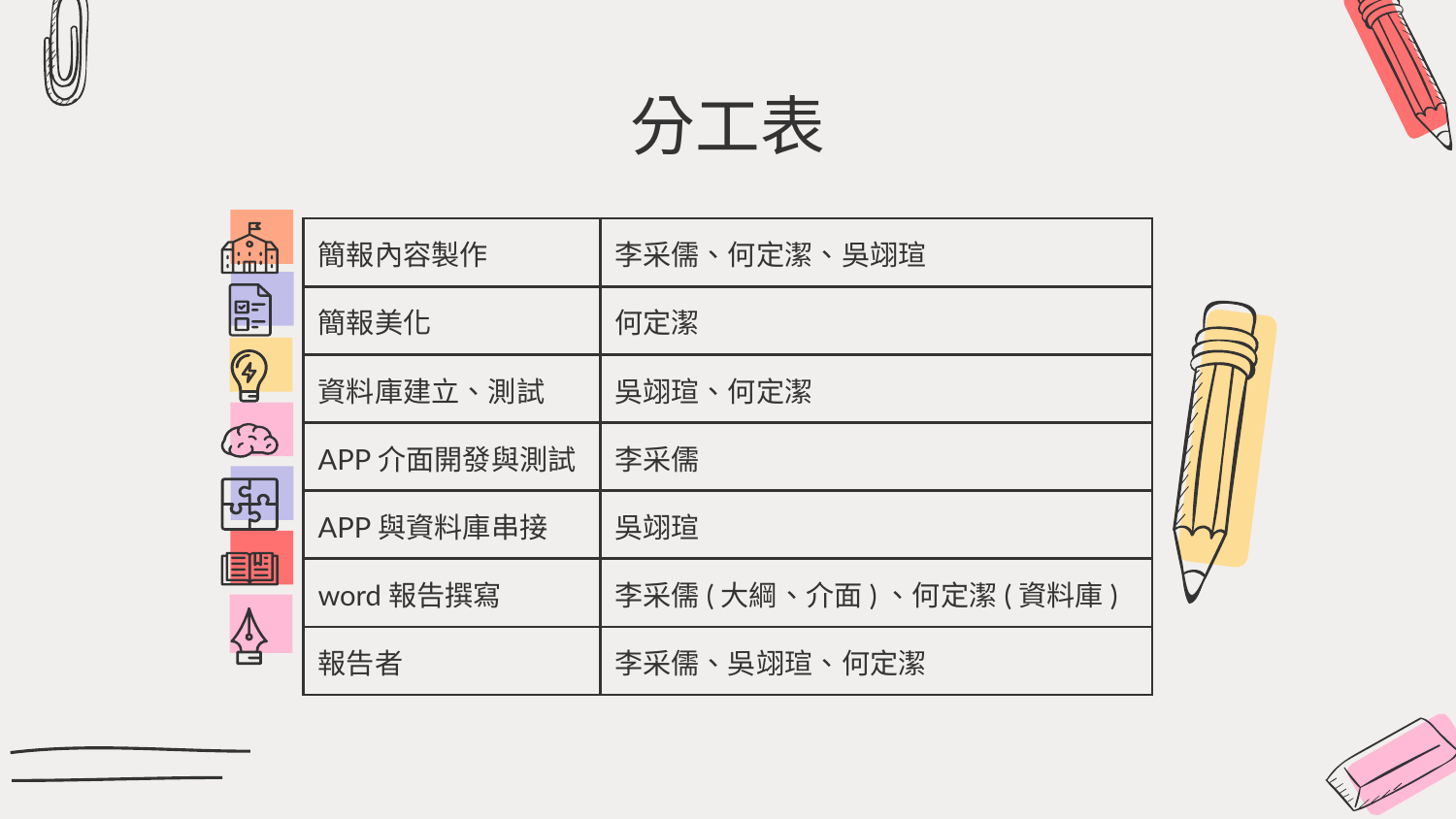

# 分工表

| 簡報內容製作 | 李采儒、何定潔、吳翊瑄 |
| --- | --- |
| 簡報美化 | 何定潔 |
| 資料庫建立、測試 | 吳翊瑄、何定潔 |
| APP介面開發與測試 | 李采儒 |
| APP與資料庫串接 | 吳翊瑄 |
| word報告撰寫 | 李采儒(大綱、介面)、何定潔(資料庫) |
| 報告者 | 李采儒、吳翊瑄、何定潔 |